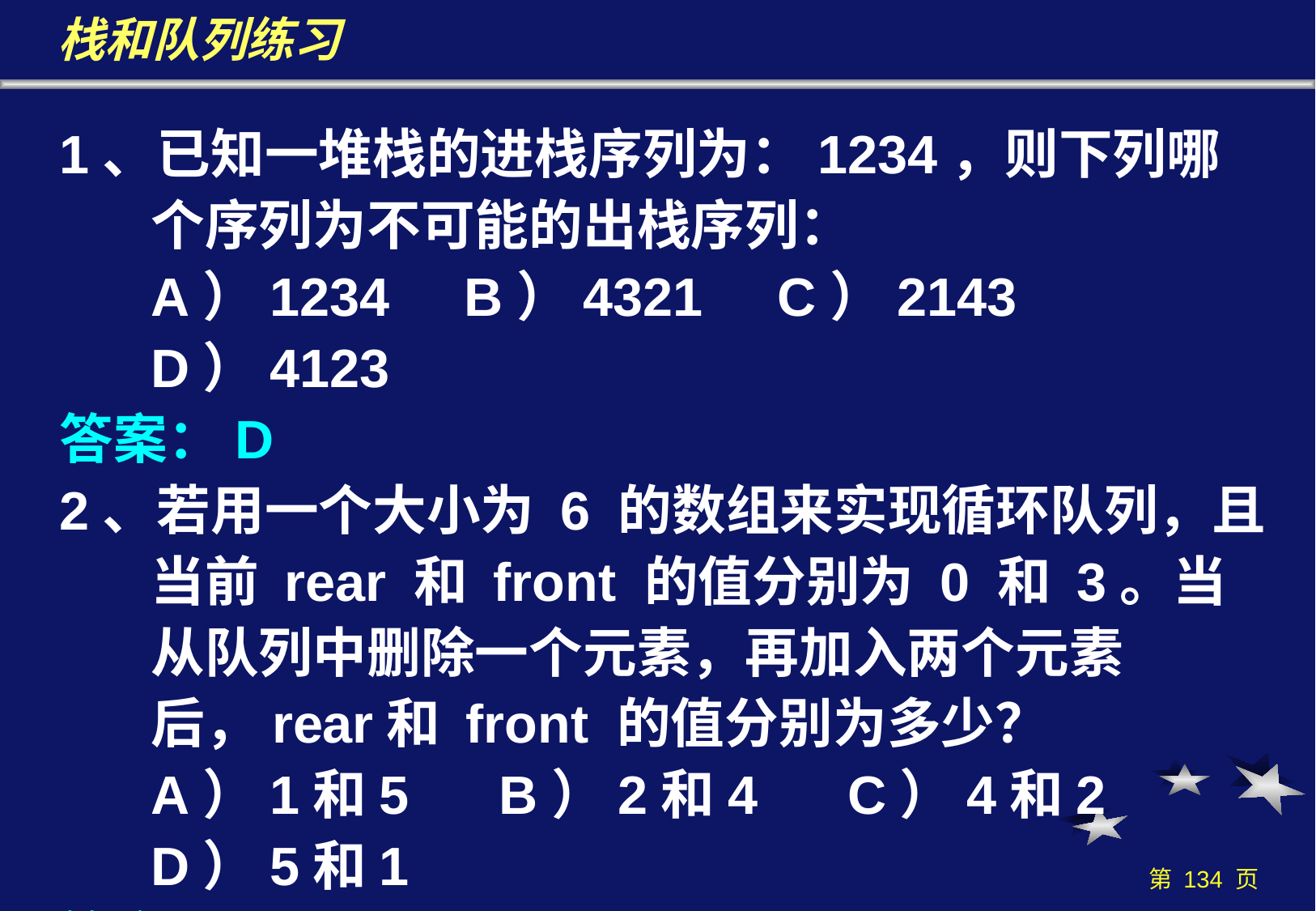

# 栈和队列练习
1、已知一堆栈的进栈序列为：1234，则下列哪个序列为不可能的出栈序列：
	A）1234     B）4321     C）2143      D）4123
答案：D
2、若用一个大小为 6 的数组来实现循环队列，且当前 rear 和 front 的值分别为 0 和 3。当从队列中删除一个元素，再加入两个元素后，rear和 front 的值分别为多少？
	A）1和5      B）2和4      C）4和2       D）5和1
答案：B